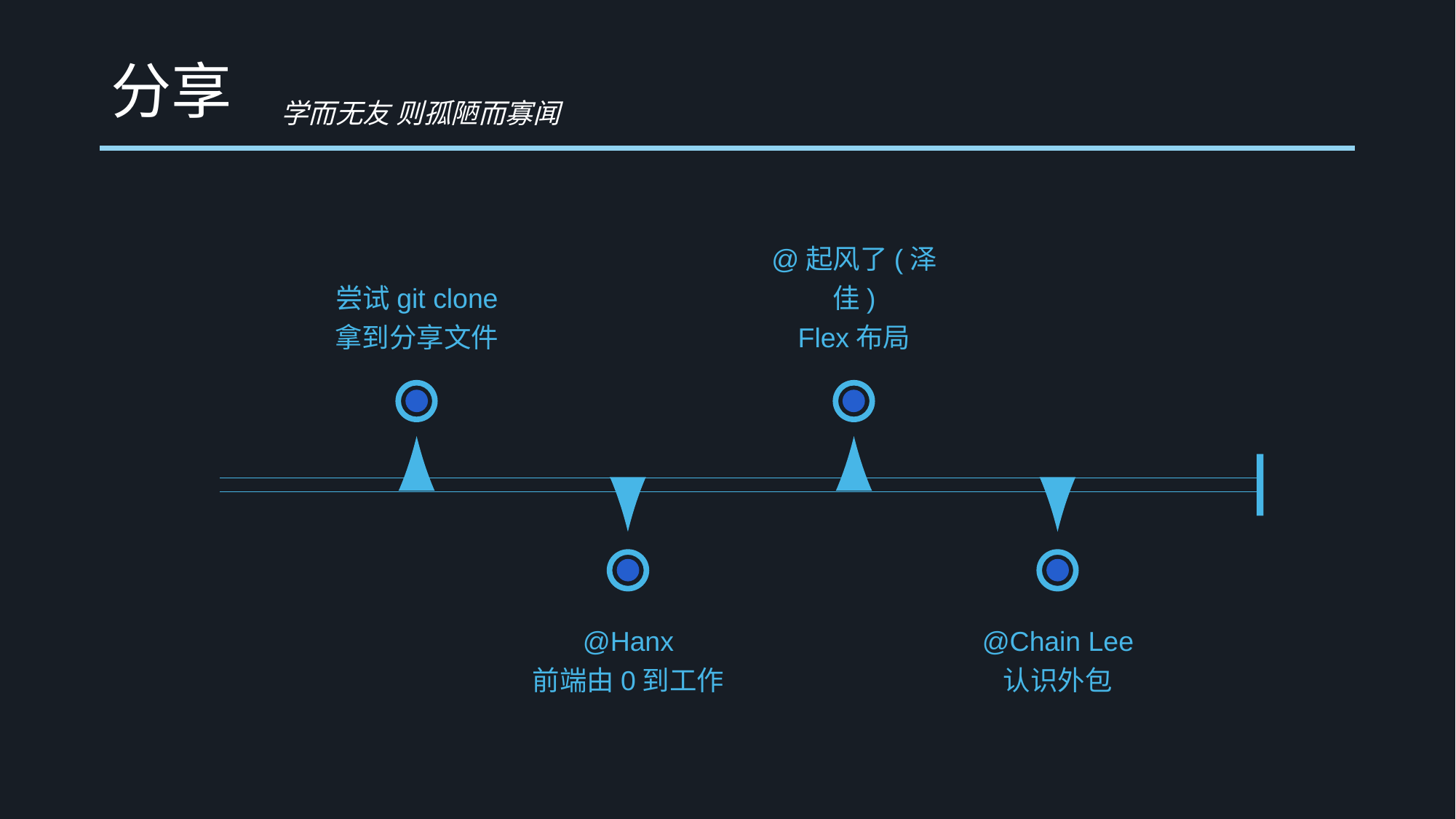

分享
学而无友 则孤陋而寡闻
尝试git clone
拿到分享文件

@起风了(泽佳)
Flex布局

@Chain Lee
认识外包

@Hanx
前端由0到工作